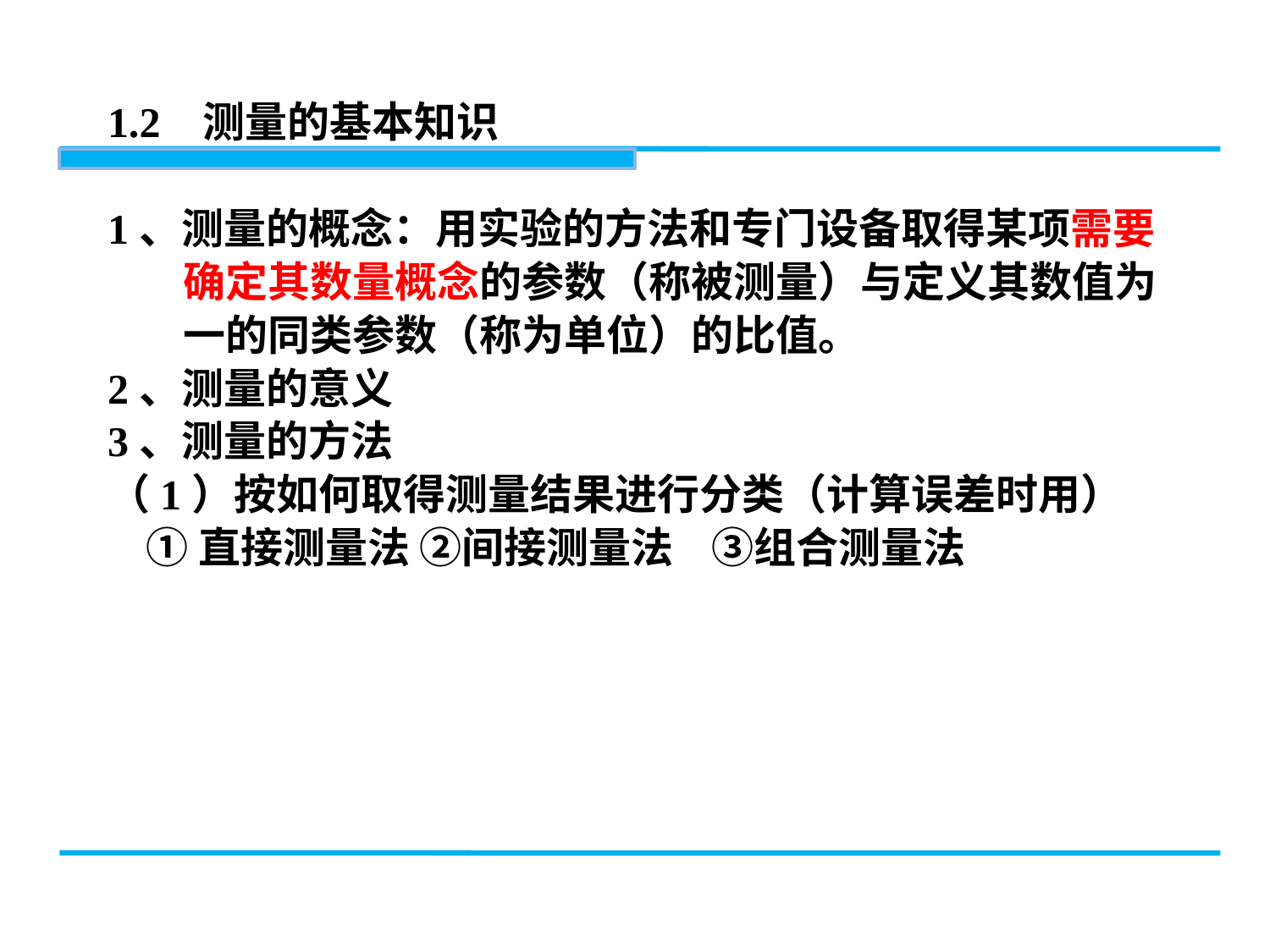

1.2   测量的基本知识

1、测量的概念：用实验的方法和专门设备取得某项需要确定其数量概念的参数（称被测量）与定义其数值为一的同类参数（称为单位）的比值。
2、测量的意义
3、测量的方法
（1）按如何取得测量结果进行分类（计算误差时用）
    ①直接测量法 ②间接测量法    ③组合测量法